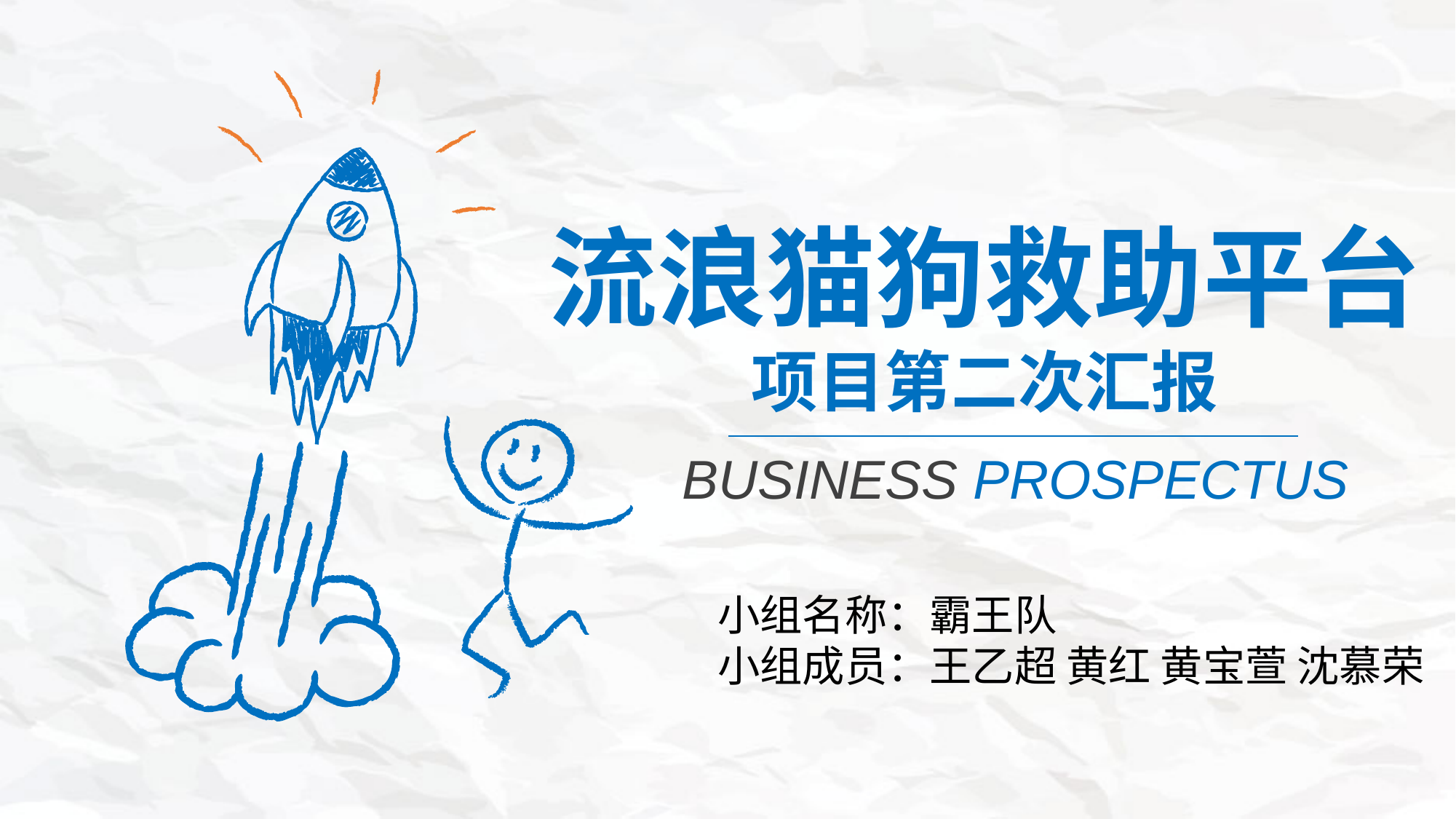

流浪猫狗救助平台
项目第二次汇报
BUSINESS PROSPECTUS
小组名称：霸王队
小组成员：王乙超 黄红 黄宝萱 沈慕荣